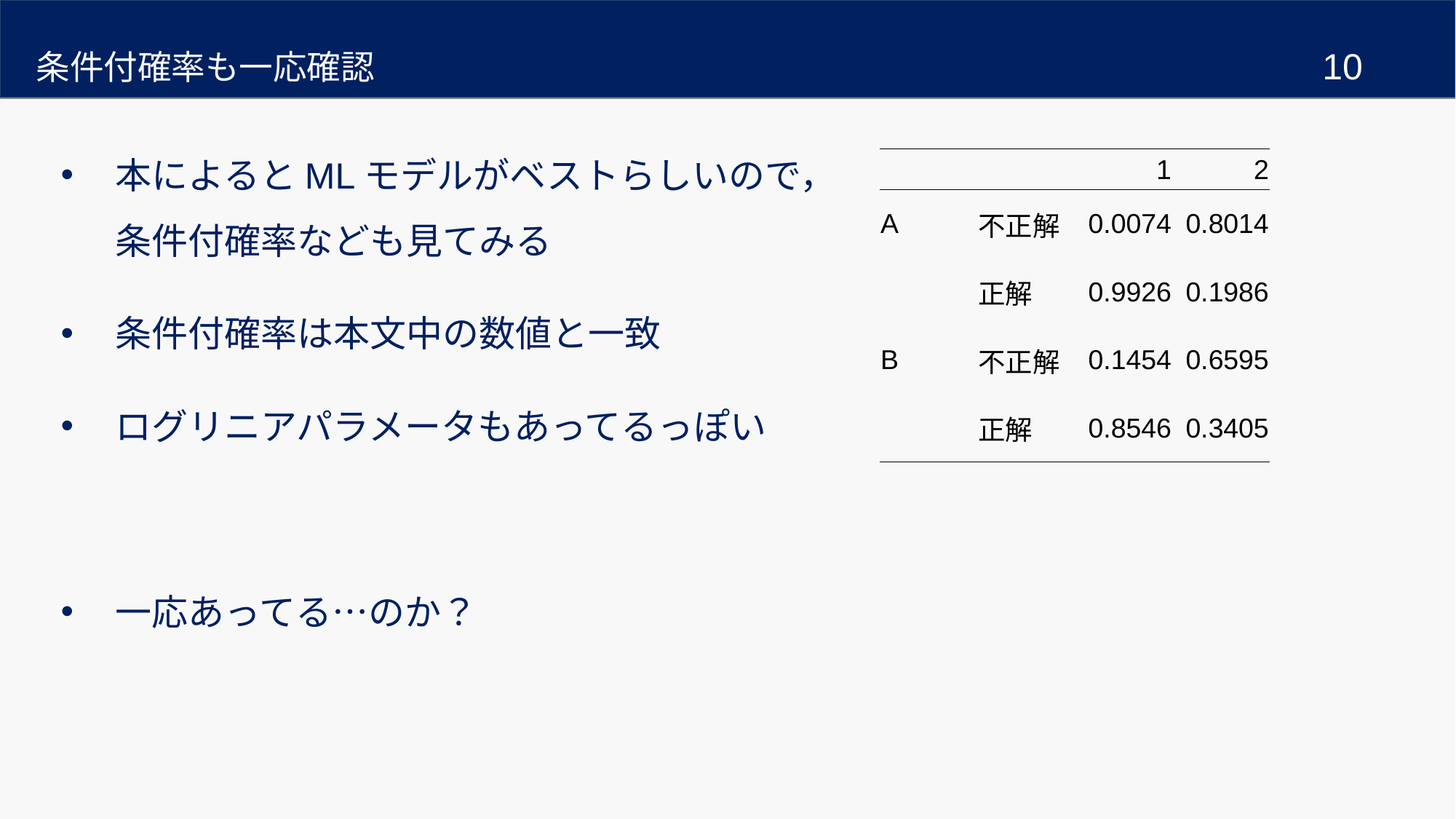

条件付確率も一応確認
本によるとMLモデルがベストらしいので，条件付確率なども見てみる
条件付確率は本文中の数値と一致
ログリニアパラメータもあってるっぽい

一応あってる…のか？

|  |  | 1 | 2 |
| --- | --- | --- | --- |
| A | 不正解 | 0.0074 | 0.8014 |
|  | 正解 | 0.9926 | 0.1986 |
| B | 不正解 | 0.1454 | 0.6595 |
|  | 正解 | 0.8546 | 0.3405 |